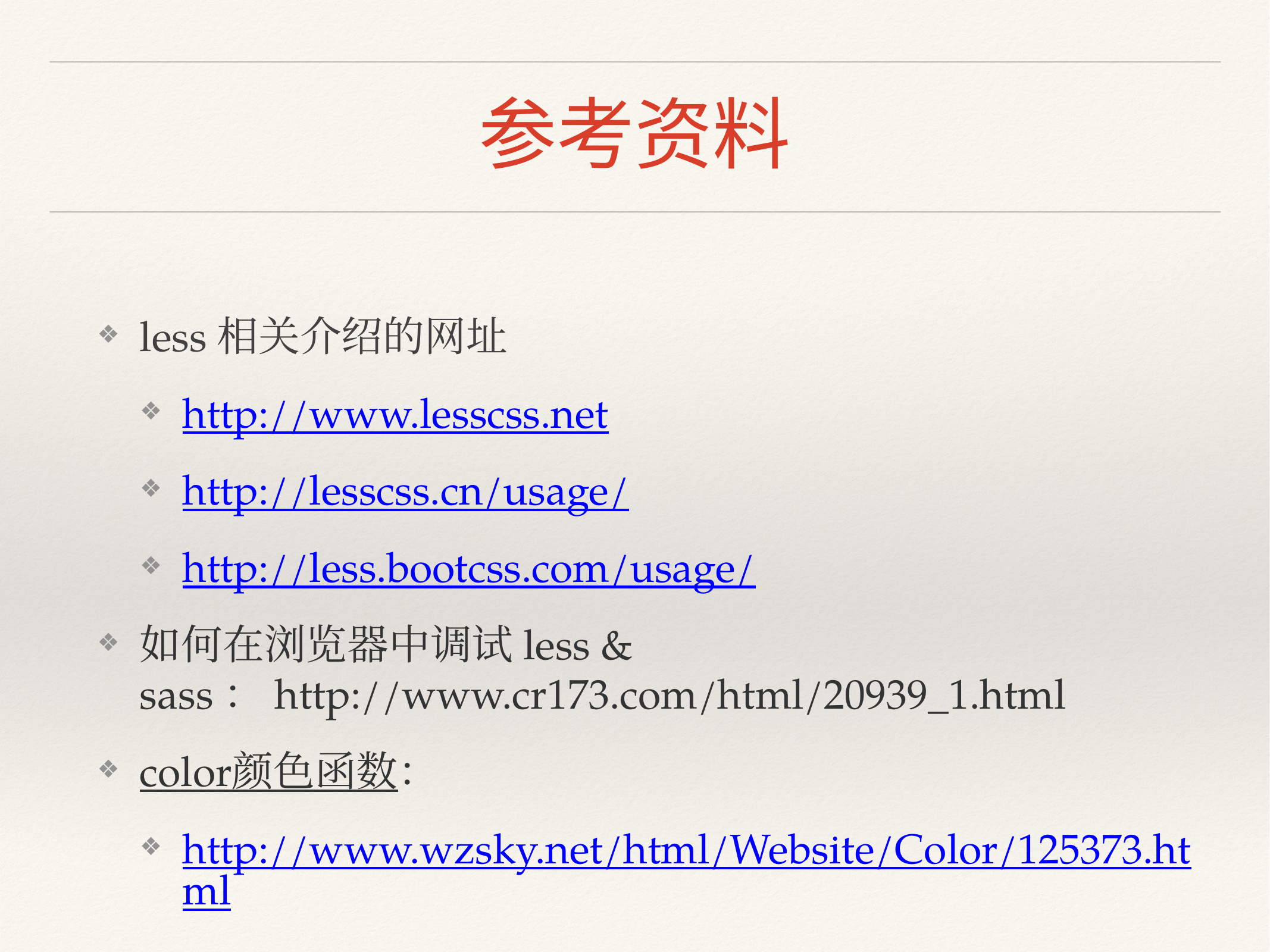

36
# 参考资料
less相关介绍的网址
http://www.lesscss.net
http://lesscss.cn/usage/
http://less.bootcss.com/usage/
如何在浏览器中调试less & sass：http://www.cr173.com/html/20939_1.html
color颜色函数：
http://www.wzsky.net/html/Website/Color/125373.html